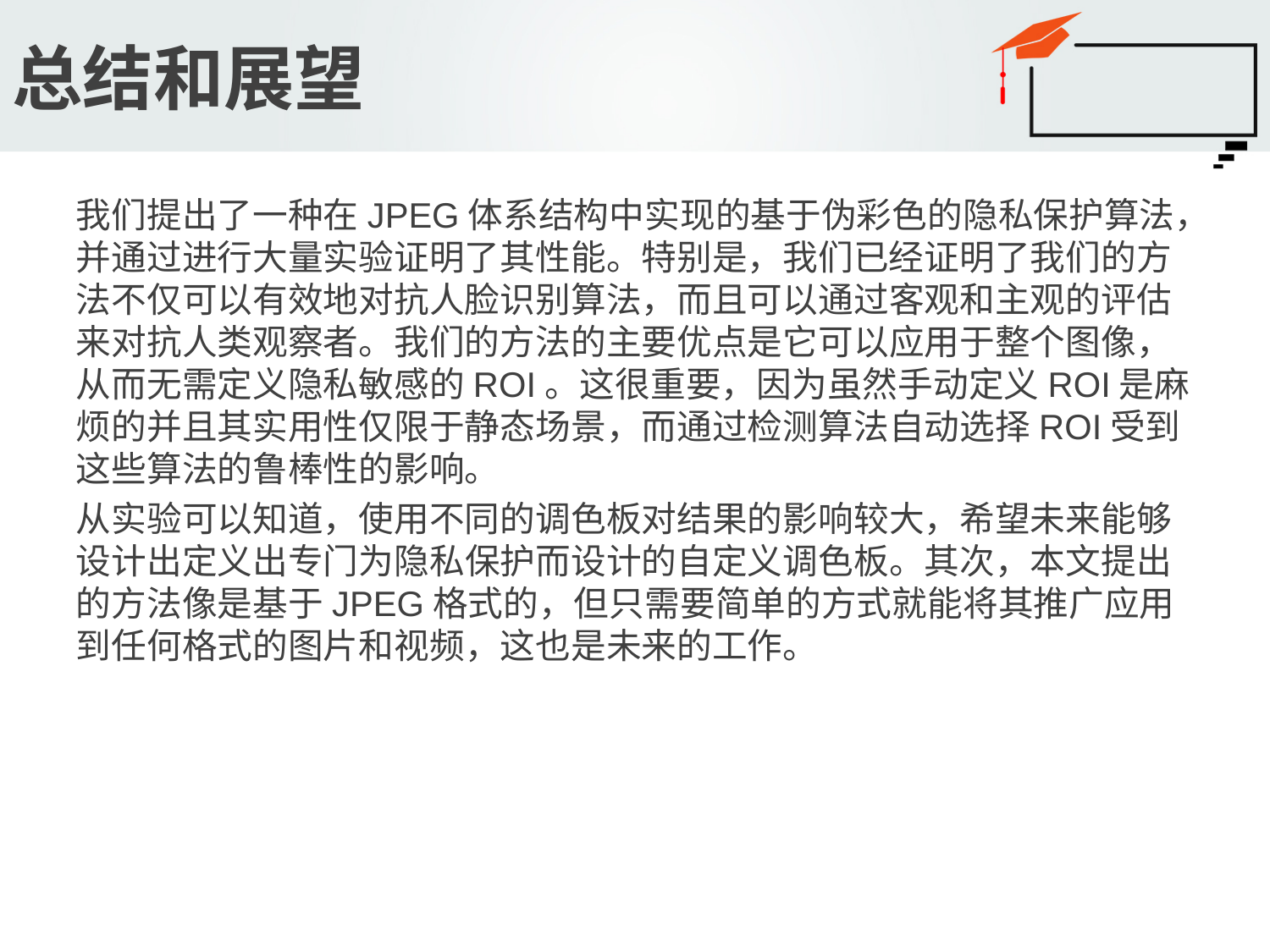

# 总结和展望
我们提出了一种在JPEG体系结构中实现的基于伪彩色的隐私保护算法，并通过进行大量实验证明了其性能。特别是，我们已经证明了我们的方法不仅可以有效地对抗人脸识别算法，而且可以通过客观和主观的评估来对抗人类观察者。我们的方法的主要优点是它可以应用于整个图像，从而无需定义隐私敏感的ROI。这很重要，因为虽然手动定义ROI是麻烦的并且其实用性仅限于静态场景，而通过检测算法自动选择ROI受到这些算法的鲁棒性的影响。
从实验可以知道，使用不同的调色板对结果的影响较大，希望未来能够设计出定义出专门为隐私保护而设计的自定义调色板。其次，本文提出的方法像是基于JPEG格式的，但只需要简单的方式就能将其推广应用到任何格式的图片和视频，这也是未来的工作。